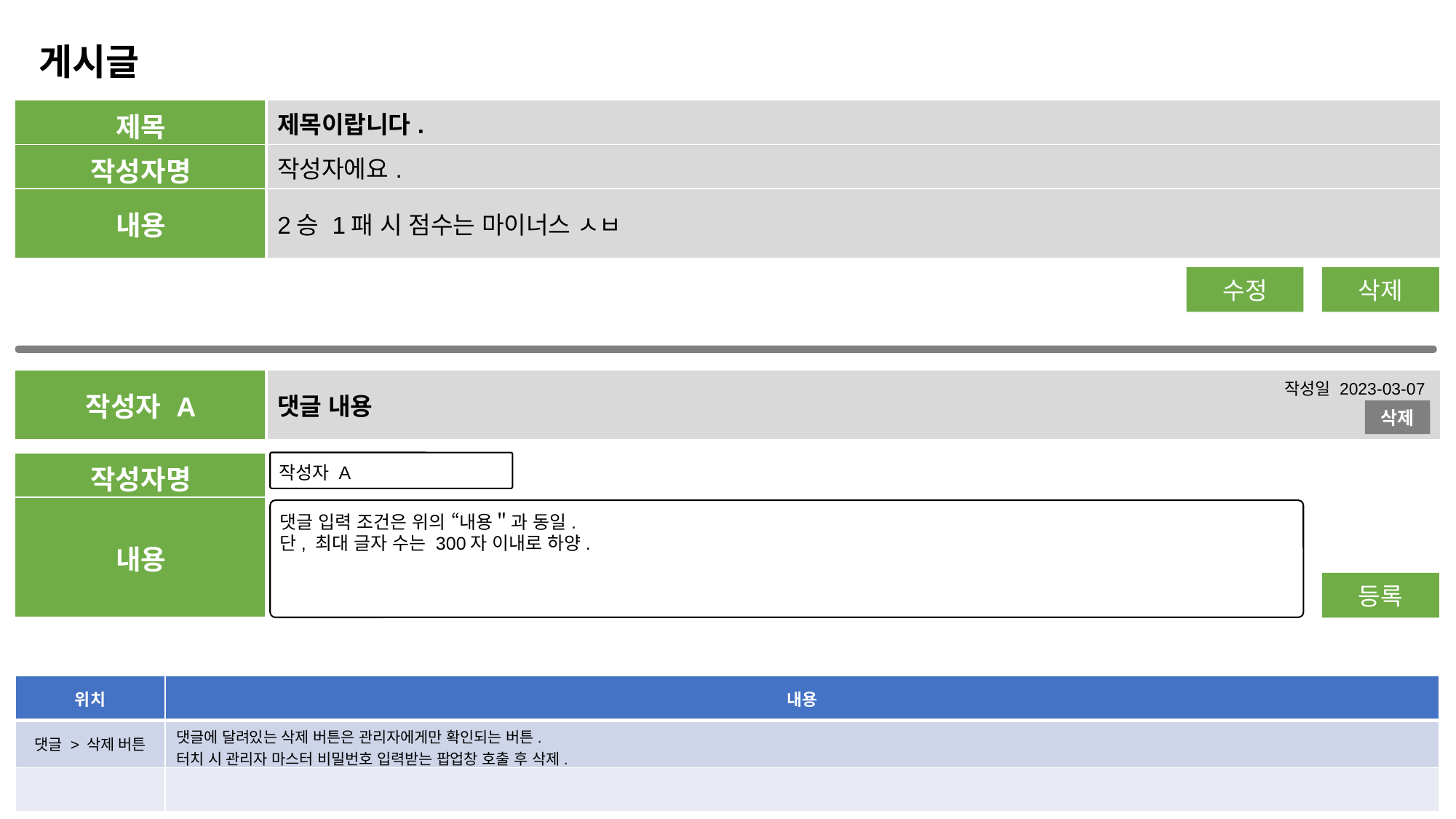

게시글
| 제목 | 제목이랍니다. |
| --- | --- |
| 작성자명 | 작성자에요. |
| 내용 | 2승 1패 시 점수는 마이너스 ㅅㅂ |
수정
삭제

| 작성자 A | 댓글 내용 |
| --- | --- |
작성일 2023-03-07
삭제
| 작성자명 |
| --- |
| 내용 |
작성자 A
댓글 입력 조건은 위의 “내용＂과 동일.
단, 최대 글자 수는 300자 이내로 하양.
등록
| 위치 | 내용 |
| --- | --- |
| 댓글 > 삭제 버튼 | 댓글에 달려있는 삭제 버튼은 관리자에게만 확인되는 버튼. 터치 시 관리자 마스터 비밀번호 입력받는 팝업창 호출 후 삭제. |
|  |  |